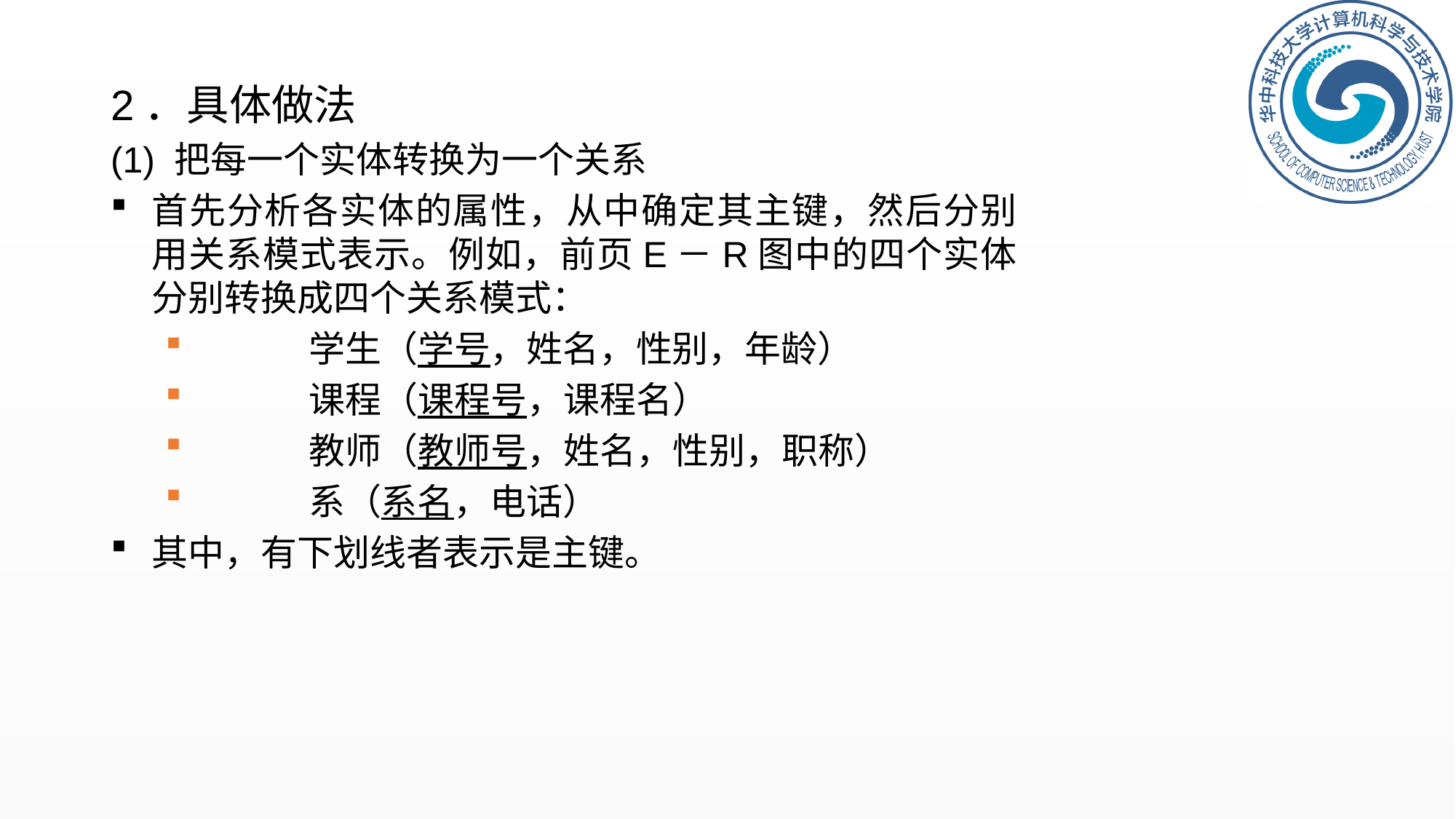

2．具体做法
(1) 把每一个实体转换为一个关系
首先分析各实体的属性，从中确定其主键，然后分别用关系模式表示。例如，前页E－R图中的四个实体分别转换成四个关系模式：
	学生（学号，姓名，性别，年龄）
	课程（课程号，课程名）
	教师（教师号，姓名，性别，职称）
	系（系名，电话）
其中，有下划线者表示是主键。